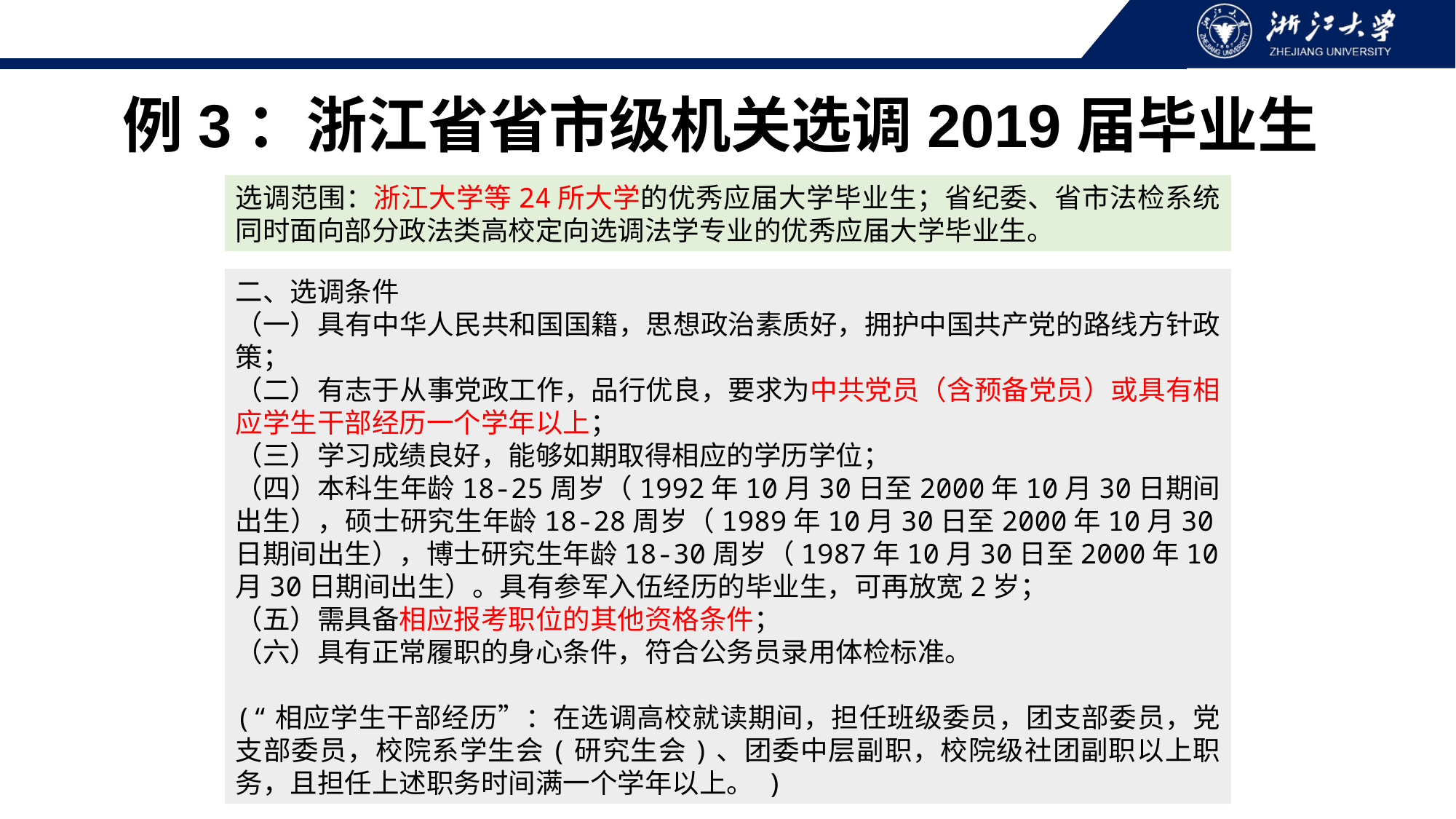

例3：浙江省省市级机关选调2019届毕业生
选调范围：浙江大学等24所大学的优秀应届大学毕业生；省纪委、省市法检系统同时面向部分政法类高校定向选调法学专业的优秀应届大学毕业生。
二、选调条件
（一）具有中华人民共和国国籍，思想政治素质好，拥护中国共产党的路线方针政策；
（二）有志于从事党政工作，品行优良，要求为中共党员（含预备党员）或具有相应学生干部经历一个学年以上；
（三）学习成绩良好，能够如期取得相应的学历学位；
（四）本科生年龄18-25周岁（1992年10月30日至2000年10月30日期间出生），硕士研究生年龄18-28周岁（1989年10月30日至2000年10月30日期间出生），博士研究生年龄18-30周岁（1987年10月30日至2000年10月30日期间出生）。具有参军入伍经历的毕业生，可再放宽2岁；
（五）需具备相应报考职位的其他资格条件；
（六）具有正常履职的身心条件，符合公务员录用体检标准。

(“相应学生干部经历”：在选调高校就读期间，担任班级委员，团支部委员，党支部委员，校院系学生会(研究生会)、团委中层副职，校院级社团副职以上职务，且担任上述职务时间满一个学年以上。 )